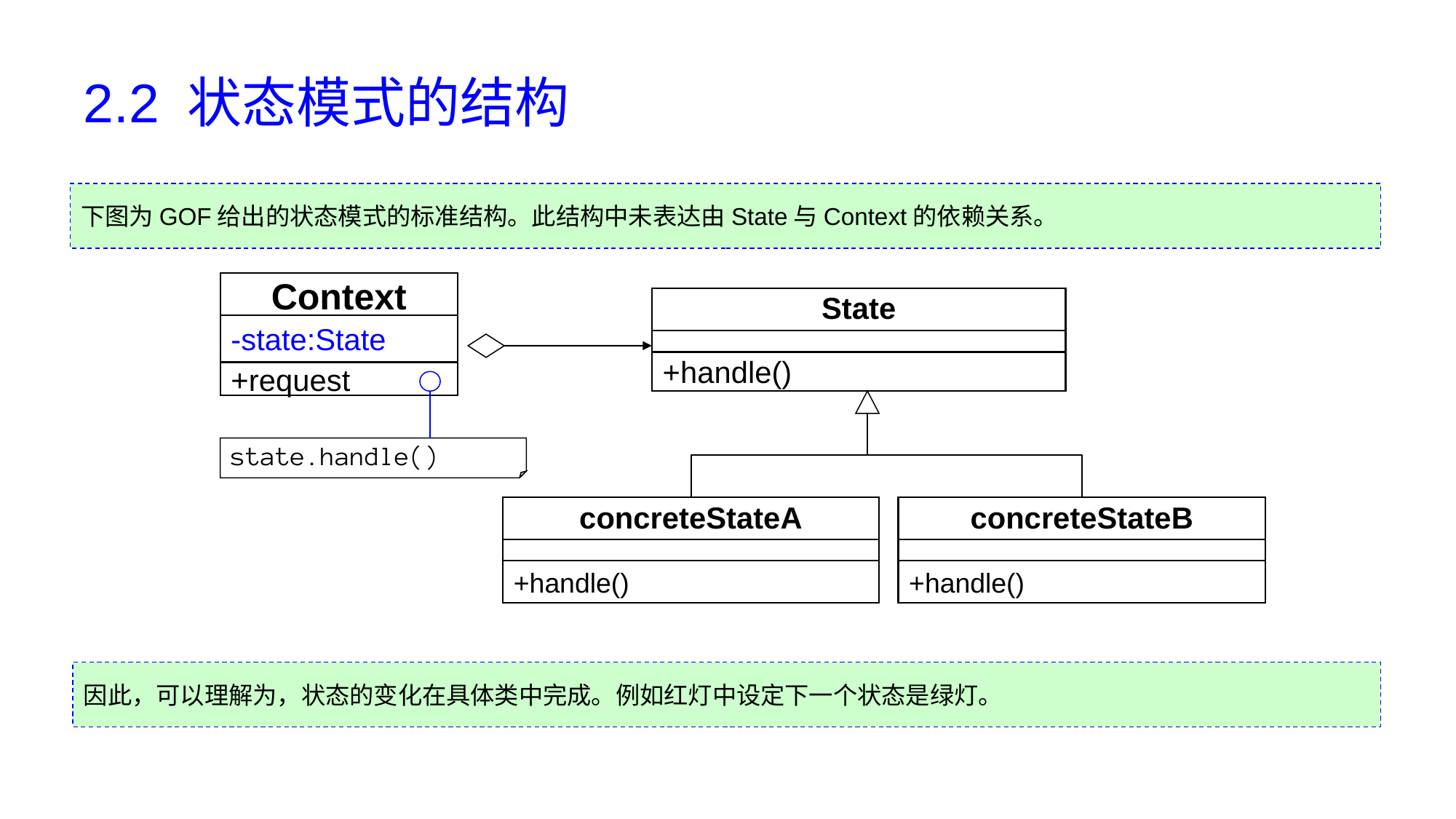

# 2.2 状态模式的结构
下图为GOF给出的状态模式的标准结构。此结构中未表达由State与Context的依赖关系。
Context
-state:State
+request
State

+handle()

state.handle()
concreteStateA

+handle()
concreteStateB

+handle()
因此，可以理解为，状态的变化在具体类中完成。例如红灯中设定下一个状态是绿灯。
26